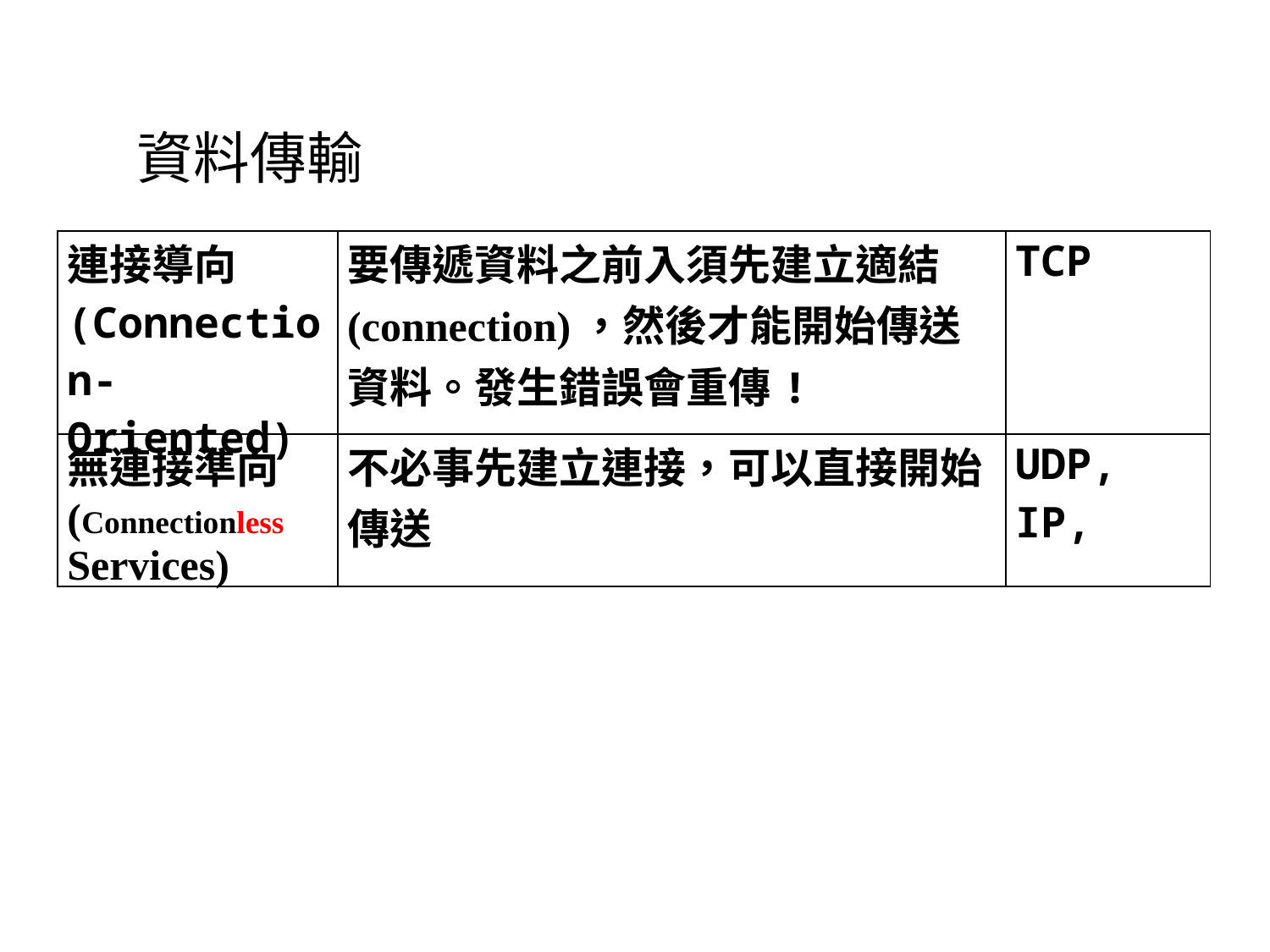

資料傳輸
| 連接導向 (Connection- Oriented) | 要傳遞資料之前入須先建立適結(connection)，然後才能開始傳送資料。發生錯誤會重傳! | TCP |
| --- | --- | --- |
| 無連接準向(Connectionless Services) | 不必事先建立連接，可以直接開始傳送 | UDP, IP, |